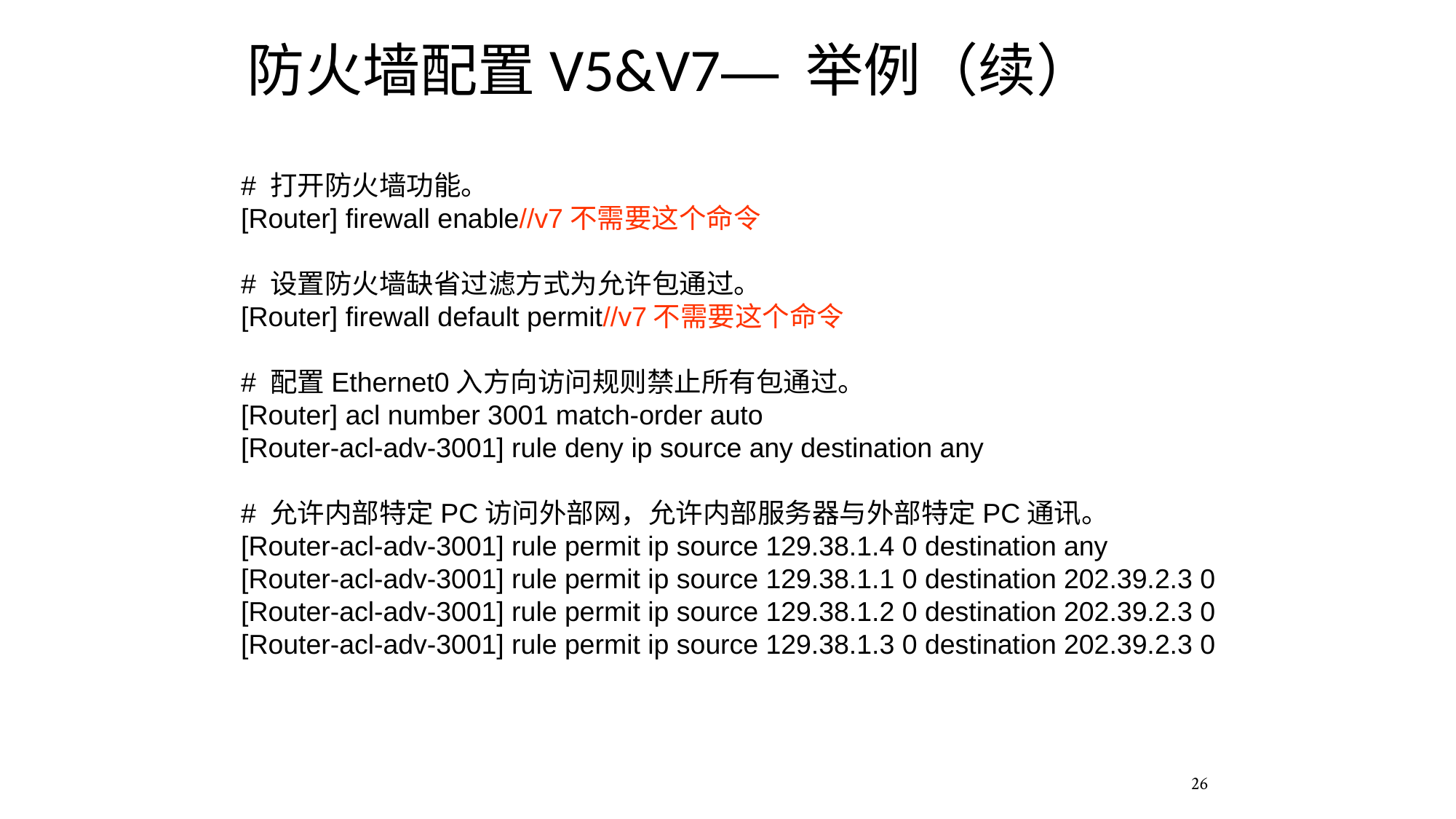

# 防火墙配置V5&V7— 举例（续）
# 打开防火墙功能。
[Router] firewall enable//v7不需要这个命令

# 设置防火墙缺省过滤方式为允许包通过。
[Router] firewall default permit//v7不需要这个命令

# 配置Ethernet0入方向访问规则禁止所有包通过。
[Router] acl number 3001 match-order auto
[Router-acl-adv-3001] rule deny ip source any destination any

# 允许内部特定PC访问外部网，允许内部服务器与外部特定PC通讯。
[Router-acl-adv-3001] rule permit ip source 129.38.1.4 0 destination any
[Router-acl-adv-3001] rule permit ip source 129.38.1.1 0 destination 202.39.2.3 0
[Router-acl-adv-3001] rule permit ip source 129.38.1.2 0 destination 202.39.2.3 0
[Router-acl-adv-3001] rule permit ip source 129.38.1.3 0 destination 202.39.2.3 0
26